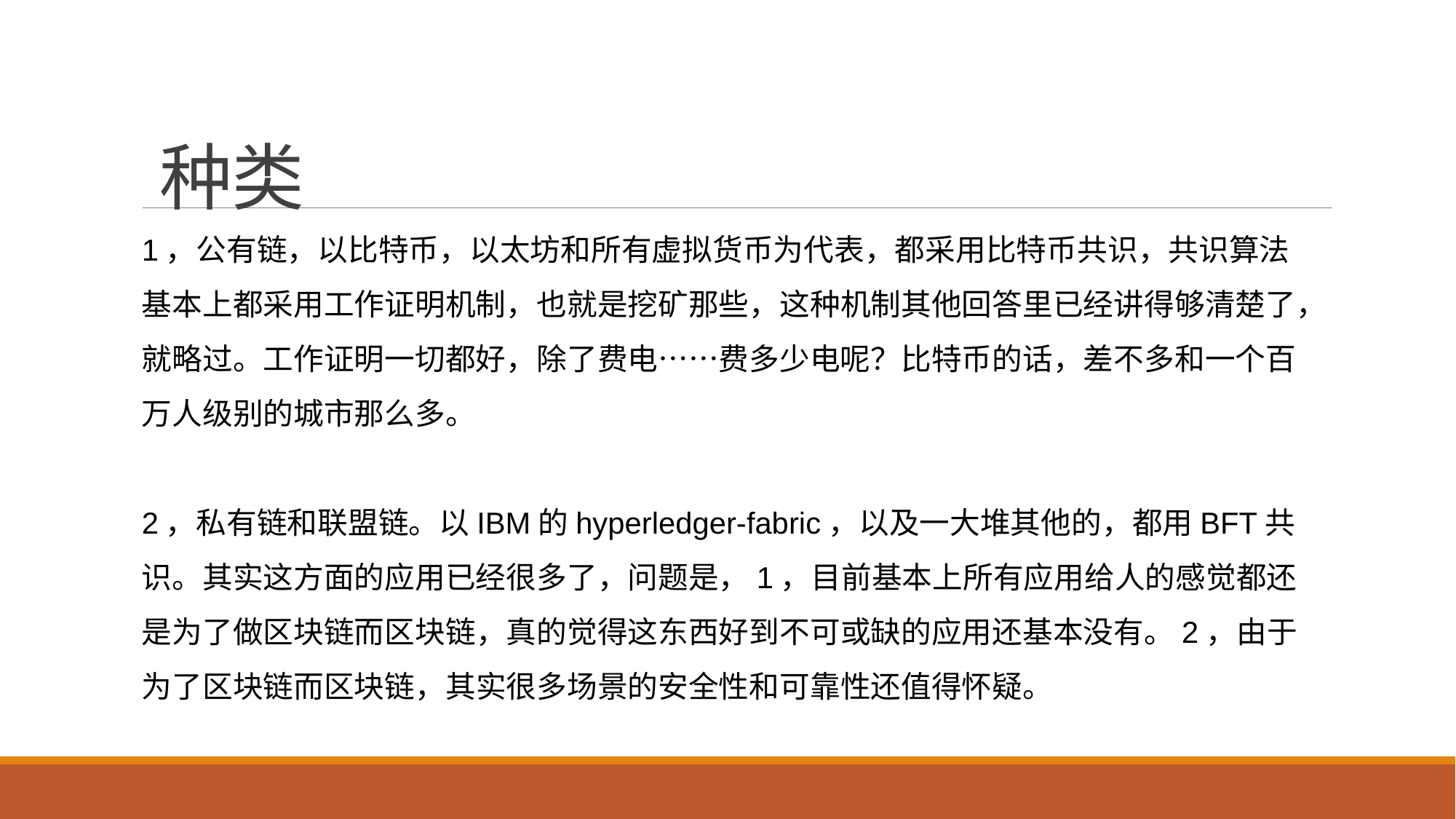

种类
1，公有链，以比特币，以太坊和所有虚拟货币为代表，都采用比特币共识，共识算法基本上都采用工作证明机制，也就是挖矿那些，这种机制其他回答里已经讲得够清楚了，就略过。工作证明一切都好，除了费电……费多少电呢？比特币的话，差不多和一个百万人级别的城市那么多。

2，私有链和联盟链。以IBM的hyperledger-fabric，以及一大堆其他的，都用BFT共识。其实这方面的应用已经很多了，问题是，1，目前基本上所有应用给人的感觉都还是为了做区块链而区块链，真的觉得这东西好到不可或缺的应用还基本没有。2，由于为了区块链而区块链，其实很多场景的安全性和可靠性还值得怀疑。